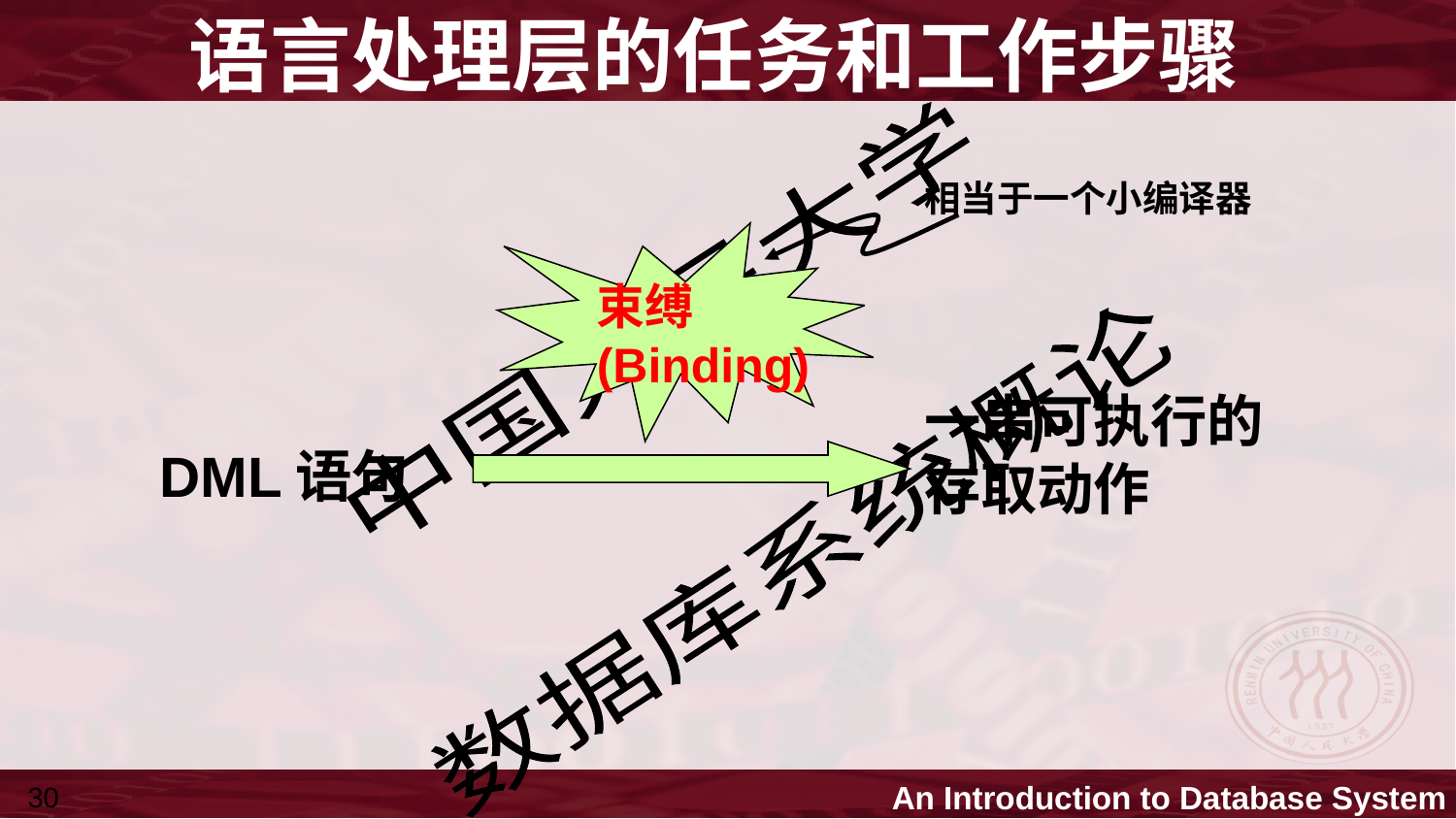

# 语言处理层的任务和工作步骤
相当于一个小编译器

束缚(Binding)
一串可执行的存取动作
DML语句

30